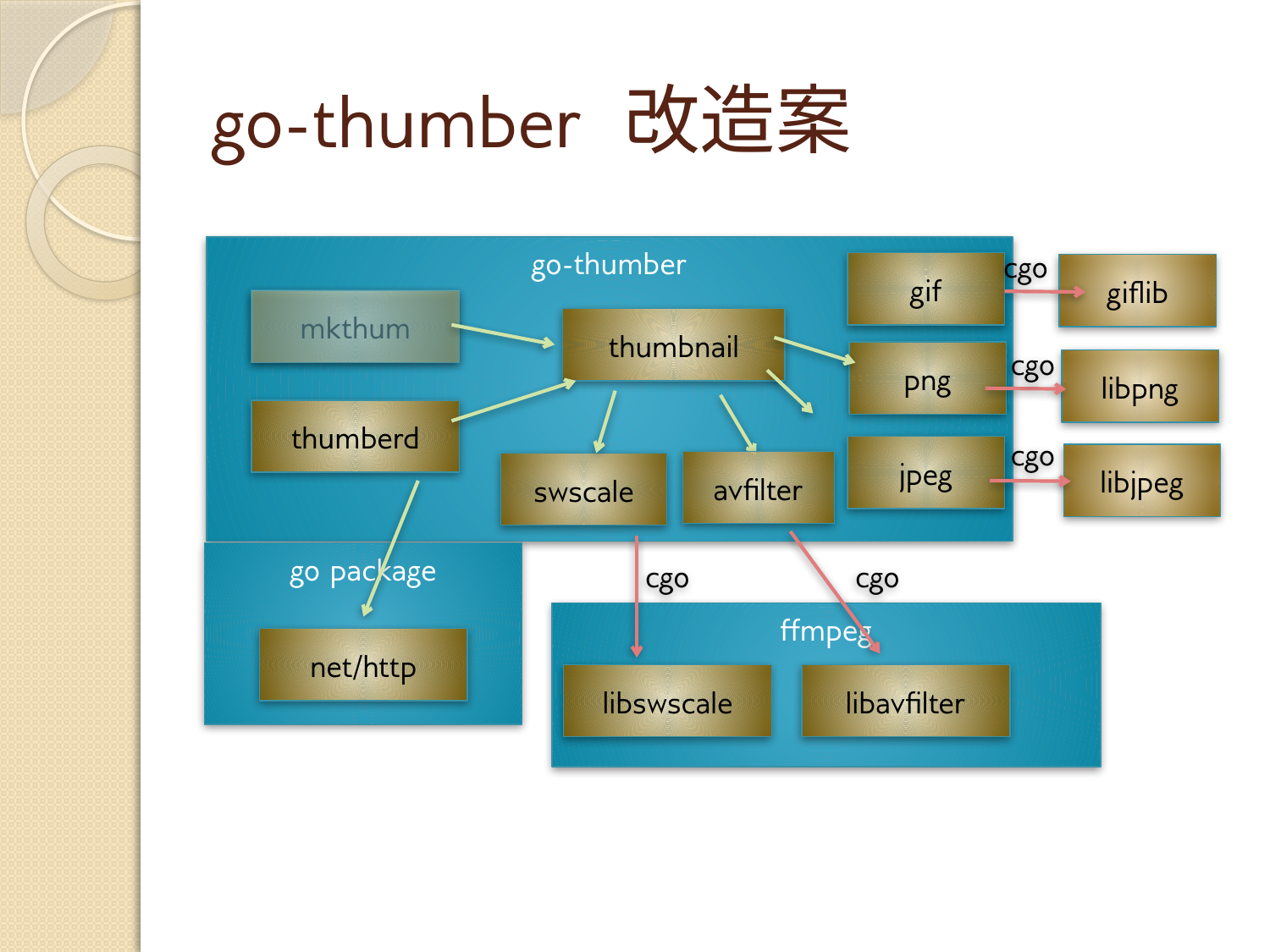

# go-thumber 改造案

go-thumber
cgo
gif
giflib

mkthum
thumbnail
cgo
png
libpng
thumberd
cgo
jpeg
libjpeg
avfilter
swscale
go package
cgo
cgo
ffmpeg
net/http
libswscale
libavfilter